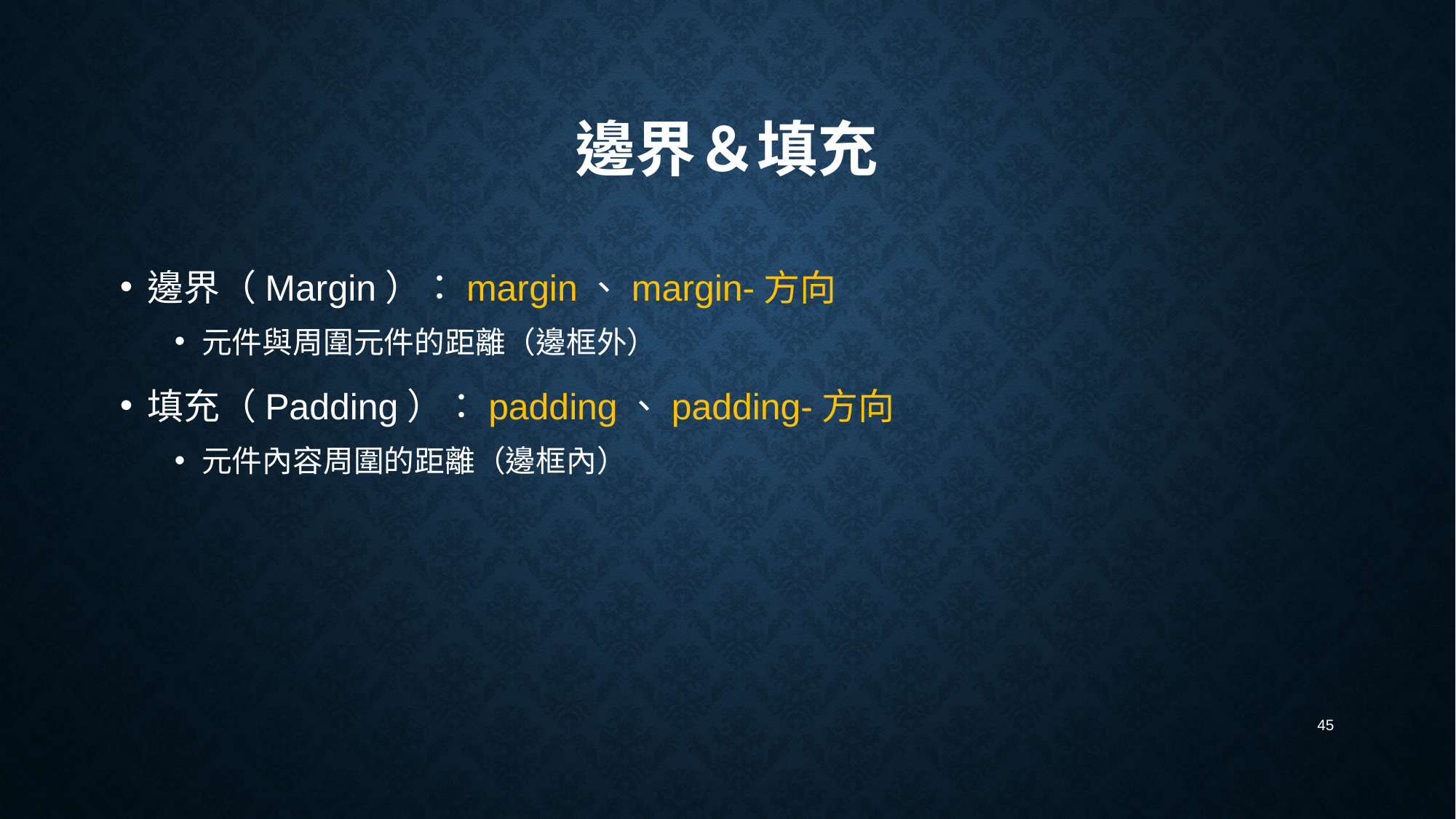

# 邊界＆填充
邊界（Margin）：margin、margin-方向
元件與周圍元件的距離（邊框外）
填充（Padding）：padding、padding-方向
元件內容周圍的距離（邊框內）
45